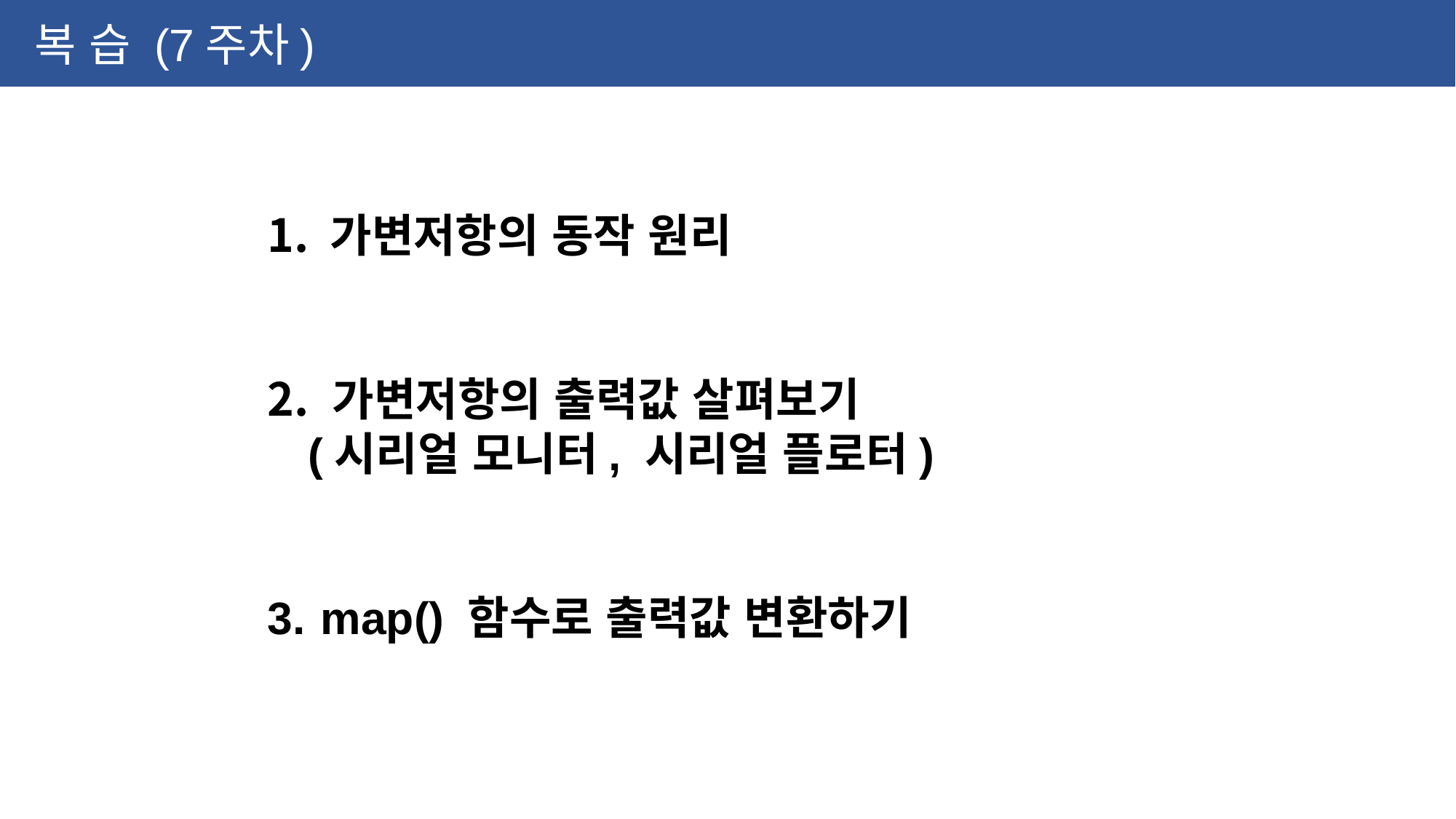

복 습 (7주차)
 가변저항의 동작 원리

 가변저항의 출력값 살펴보기
(시리얼 모니터, 시리얼 플로터)

 map() 함수로 출력값 변환하기